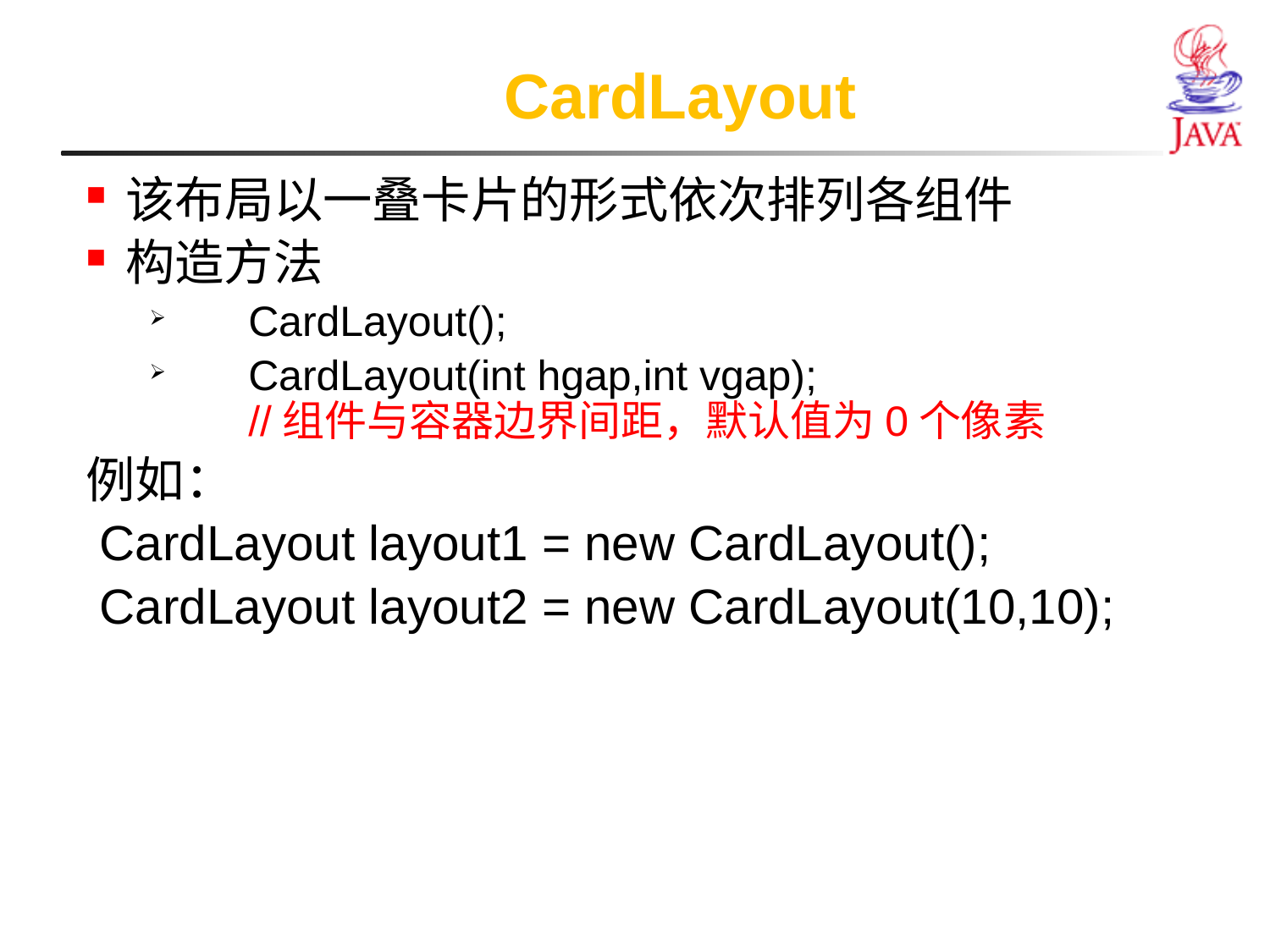

CardLayout

该布局以一叠卡片的形式依次排列各组件
构造方法
CardLayout();
CardLayout(int hgap,int vgap);
//组件与容器边界间距，默认值为0个像素
例如：
 CardLayout layout1 = new CardLayout();
 CardLayout layout2 = new CardLayout(10,10);